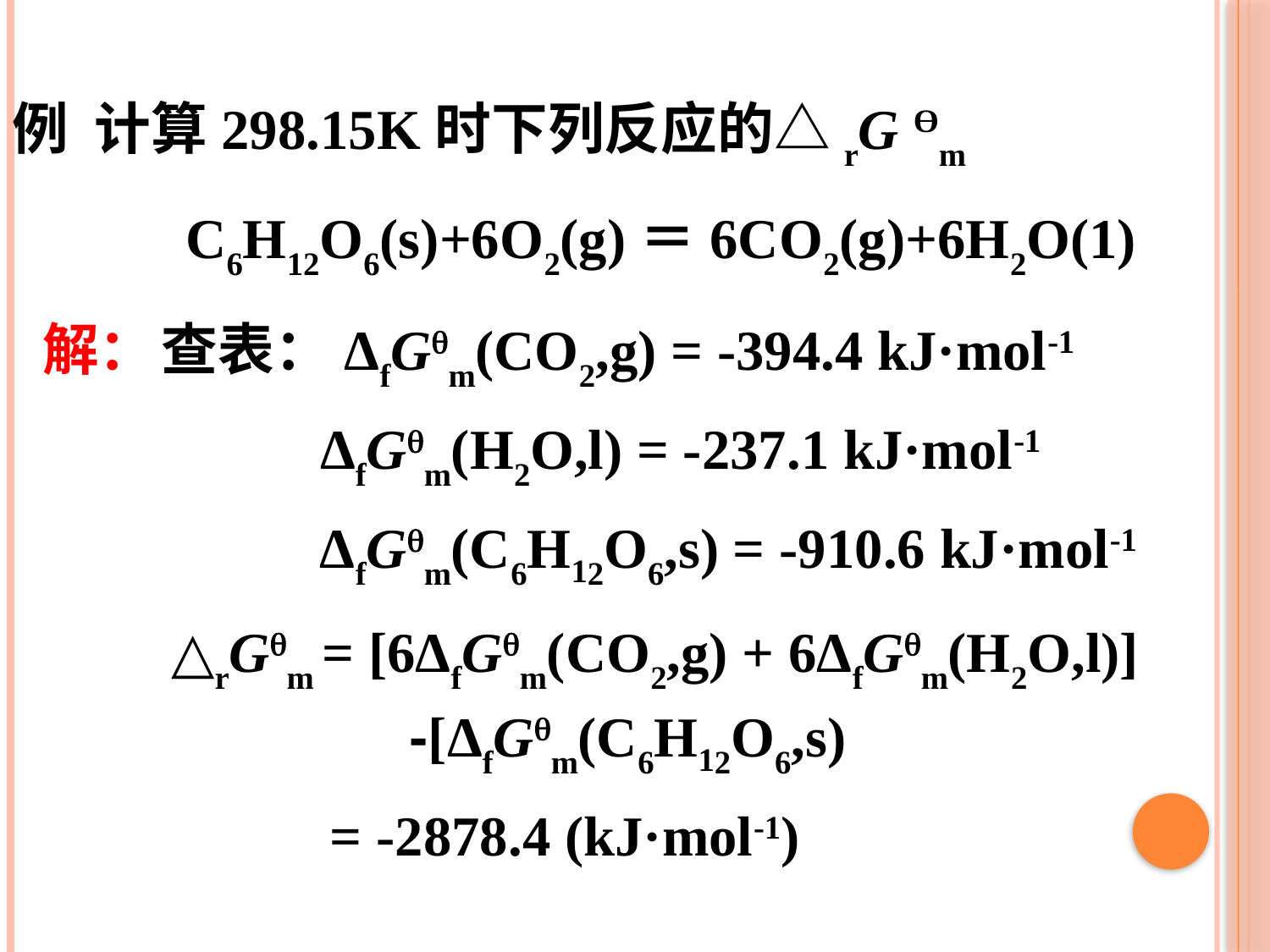

例  计算298.15K时下列反应的△rG Өm
C6H12O6(s)+6O2(g)＝6CO2(g)+6H2O(1)
解：
查表：ΔfGθm(CO2,g) = -394.4 kJ·mol-1
ΔfGθm(H2O,l) = -237.1 kJ·mol-1
ΔfGθm(C6H12O6,s) = -910.6 kJ·mol-1
△rGθm = [6ΔfGθm(CO2,g) + 6ΔfGθm(H2O,l)]
-[ΔfGθm(C6H12O6,s)
= -2878.4 (kJ·mol-1)
117